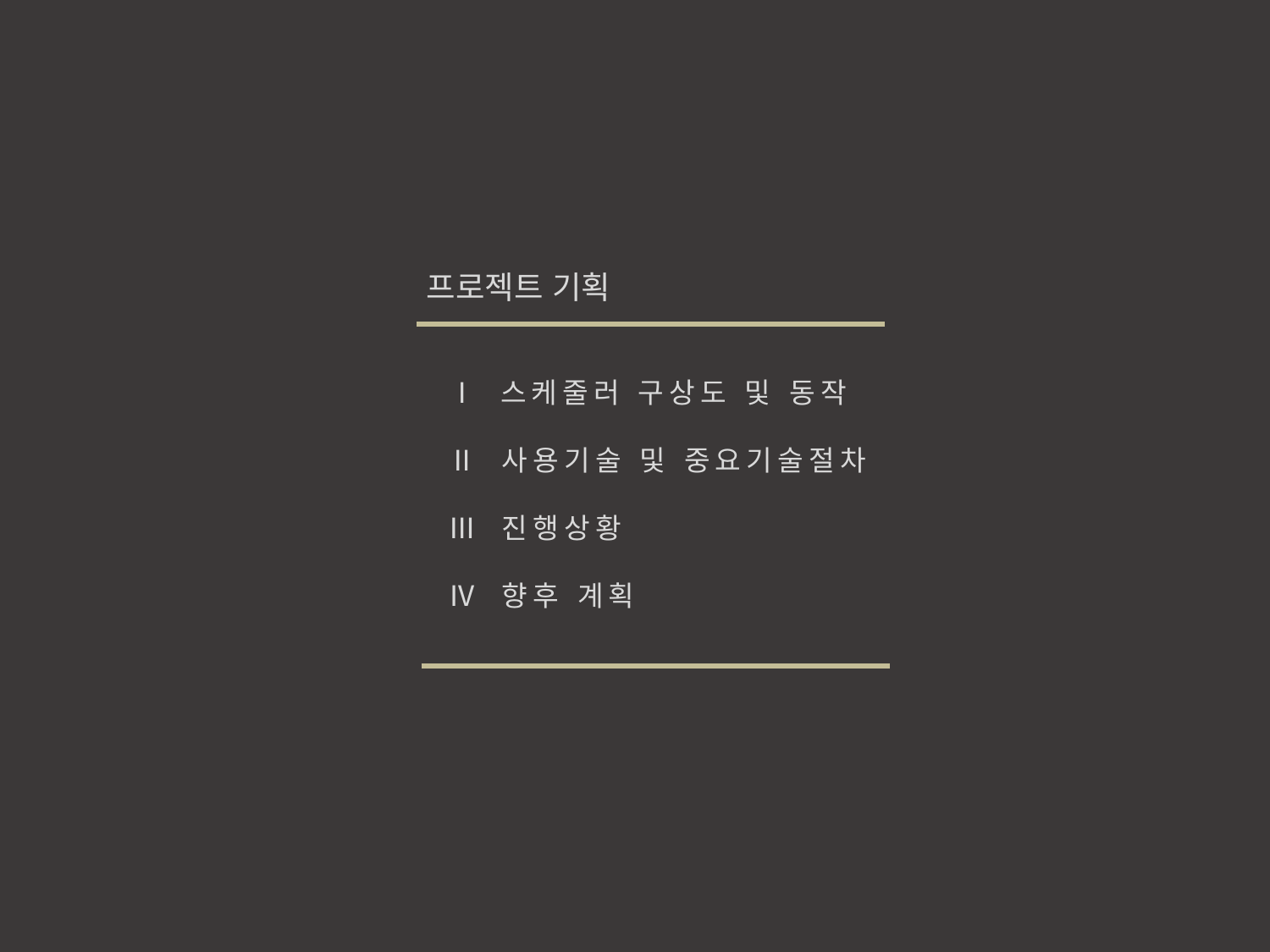

프로젝트 기획
Ⅰ 스케줄러 구상도 및 동작

Ⅱ 사용기술 및 중요기술절차

Ⅲ 진행상황

Ⅳ 향후 계획